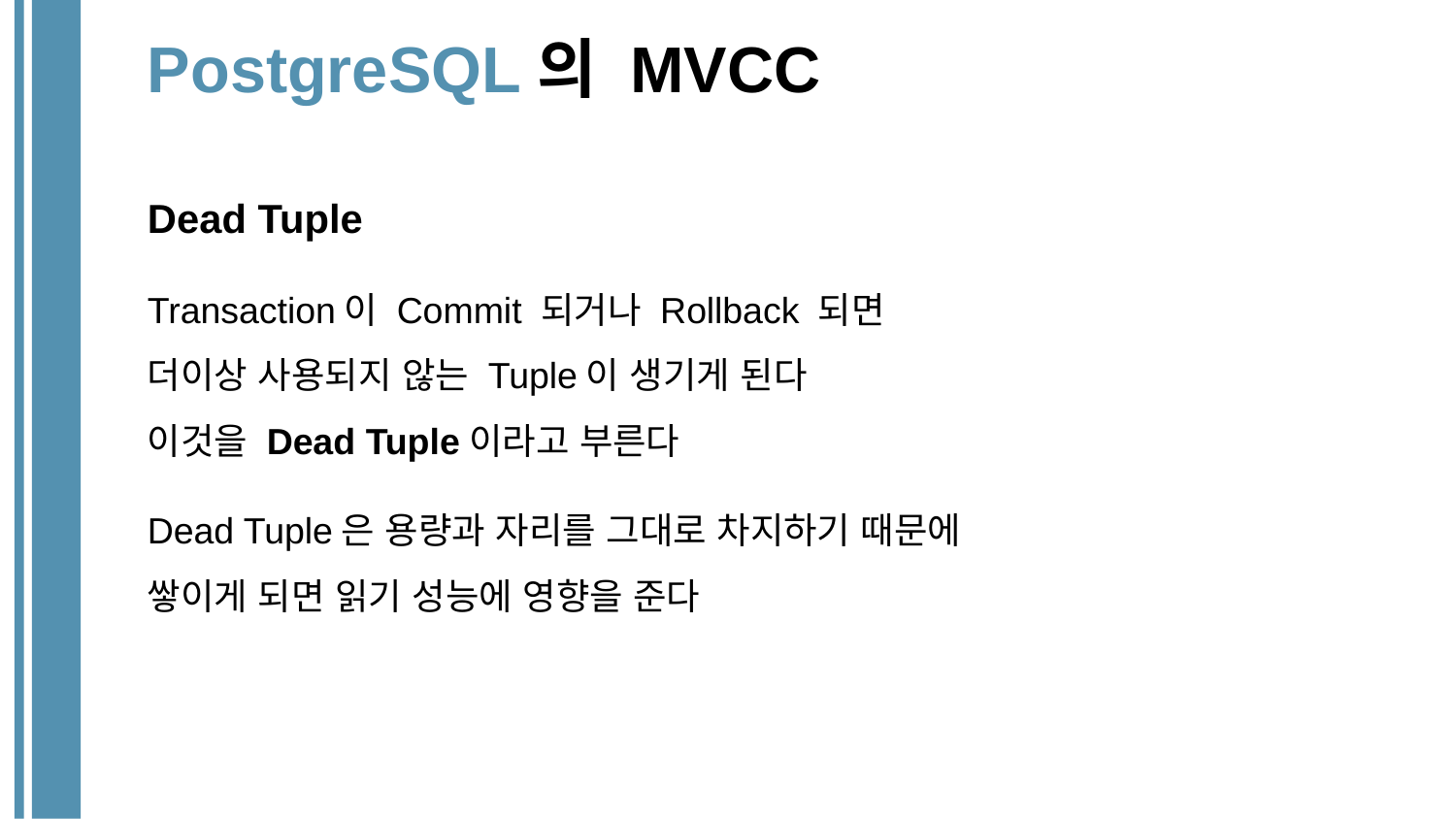

# PostgreSQL의 MVCC
Dead Tuple
Transaction이 Commit 되거나 Rollback 되면
더이상 사용되지 않는 Tuple이 생기게 된다
이것을 Dead Tuple이라고 부른다
Dead Tuple은 용량과 자리를 그대로 차지하기 때문에
쌓이게 되면 읽기 성능에 영향을 준다